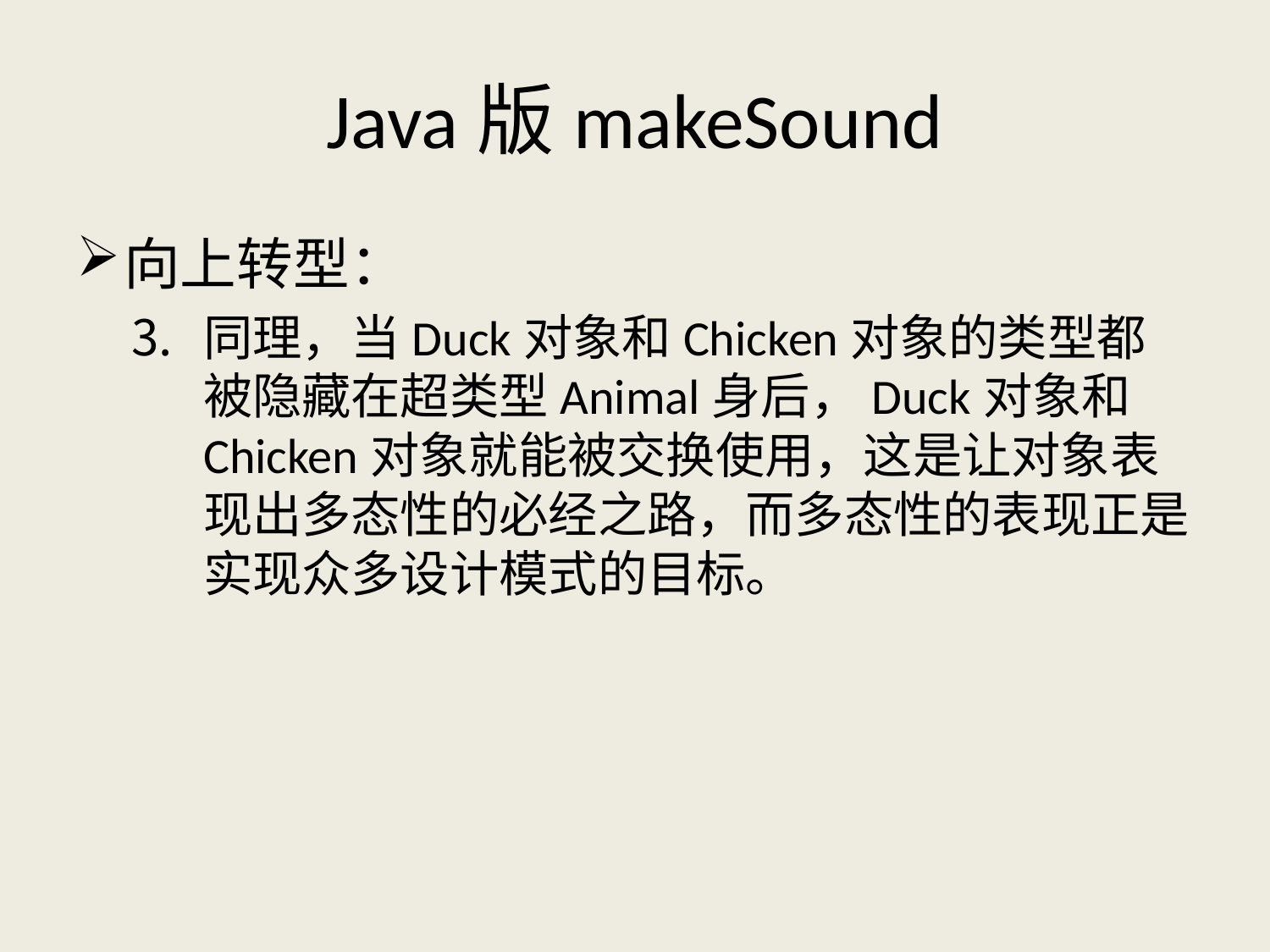

# Java版makeSound
向上转型：
同理，当Duck对象和Chicken对象的类型都被隐藏在超类型Animal身后，Duck对象和Chicken对象就能被交换使用，这是让对象表现出多态性的必经之路，而多态性的表现正是实现众多设计模式的目标。